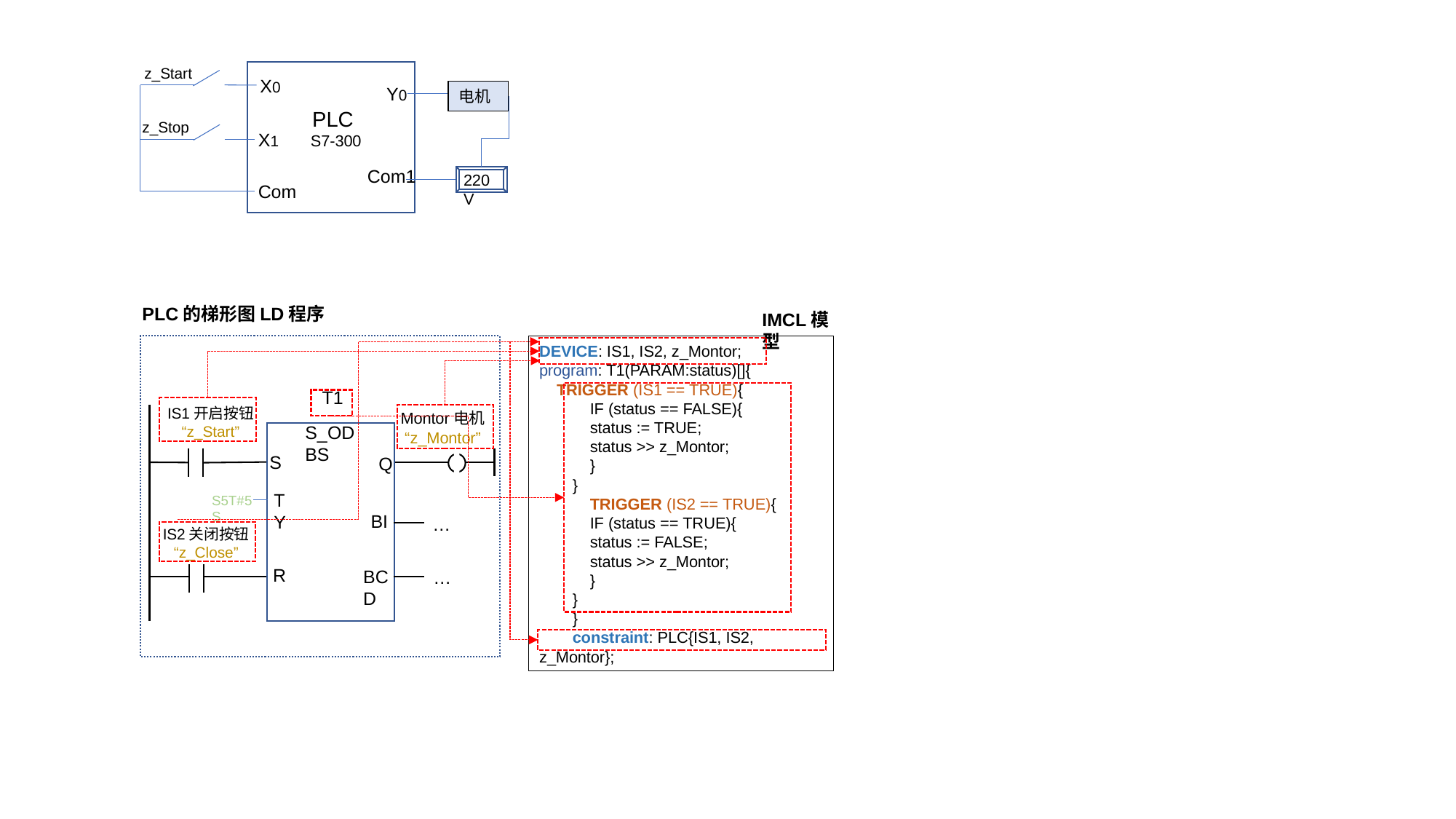

z_Start

X0
Y0
电机
PLC
S7-300
z_Stop
X1
Com1
220V

Com
PLC的梯形图LD程序
IMCL模型

DEVICE: IS1, IS2, z_Montor;
program: T1(PARAM:status)[]{
    TRIGGER (IS1 == TRUE){
    IF (status == FALSE){
    status := TRUE;
    status >> z_Montor;
    }
}
    TRIGGER (IS2 == TRUE){
    IF (status == TRUE){
    status := FALSE;
    status >> z_Montor;
    }
}
}
constraint: PLC{IS1, IS2, z_Montor};

T1

IS1开启按钮
“z_Start”
Montor电机
“z_Montor”

S_ODBS

S
Q

TY
S5T#5S
BI
…
IS2关闭按钮
“z_Close”

R
BCD
…